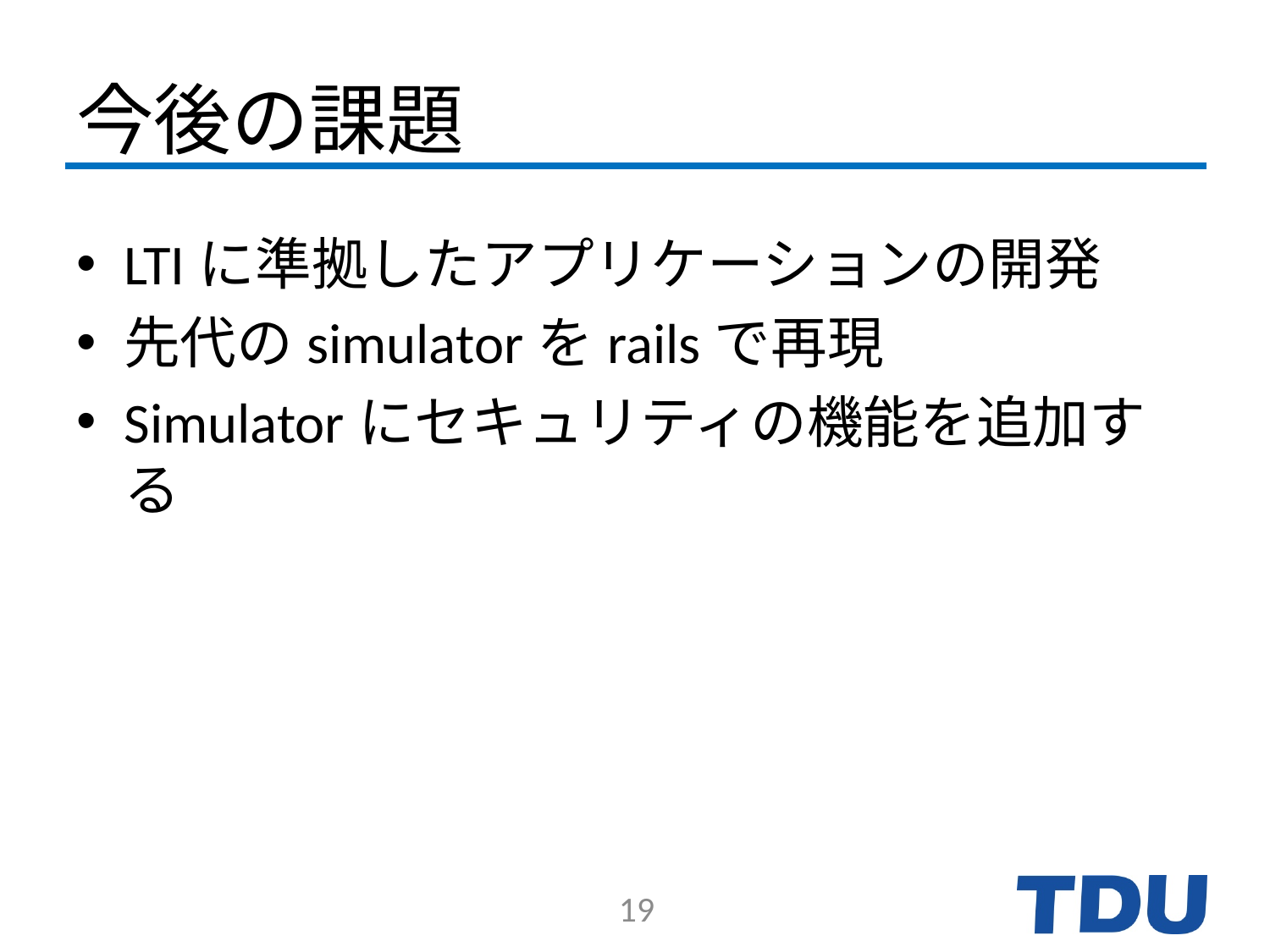

# 今後の課題
LTIに準拠したアプリケーションの開発
先代のsimulatorをrailsで再現
Simulatorにセキュリティの機能を追加する
19